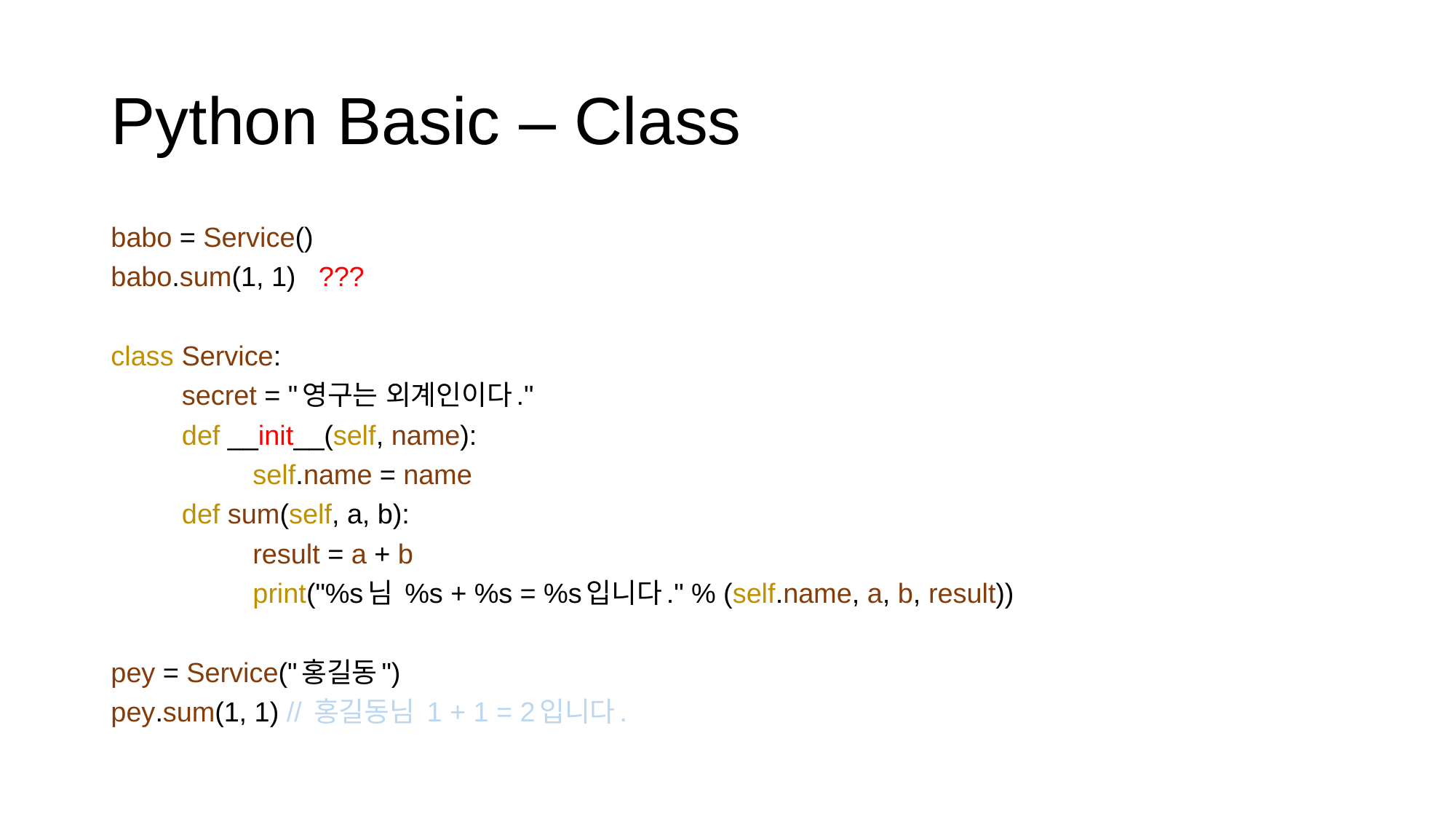

# Python Basic – Class
babo = Service()
babo.sum(1, 1)   ???

class Service:
	secret = "영구는 외계인이다."
	def __init__(self, name):
		self.name = name
	def sum(self, a, b):
		result = a + b
		print("%s님 %s + %s = %s입니다." % (self.name, a, b, result))

pey = Service("홍길동")
pey.sum(1, 1) // 홍길동님 1 + 1 = 2입니다.